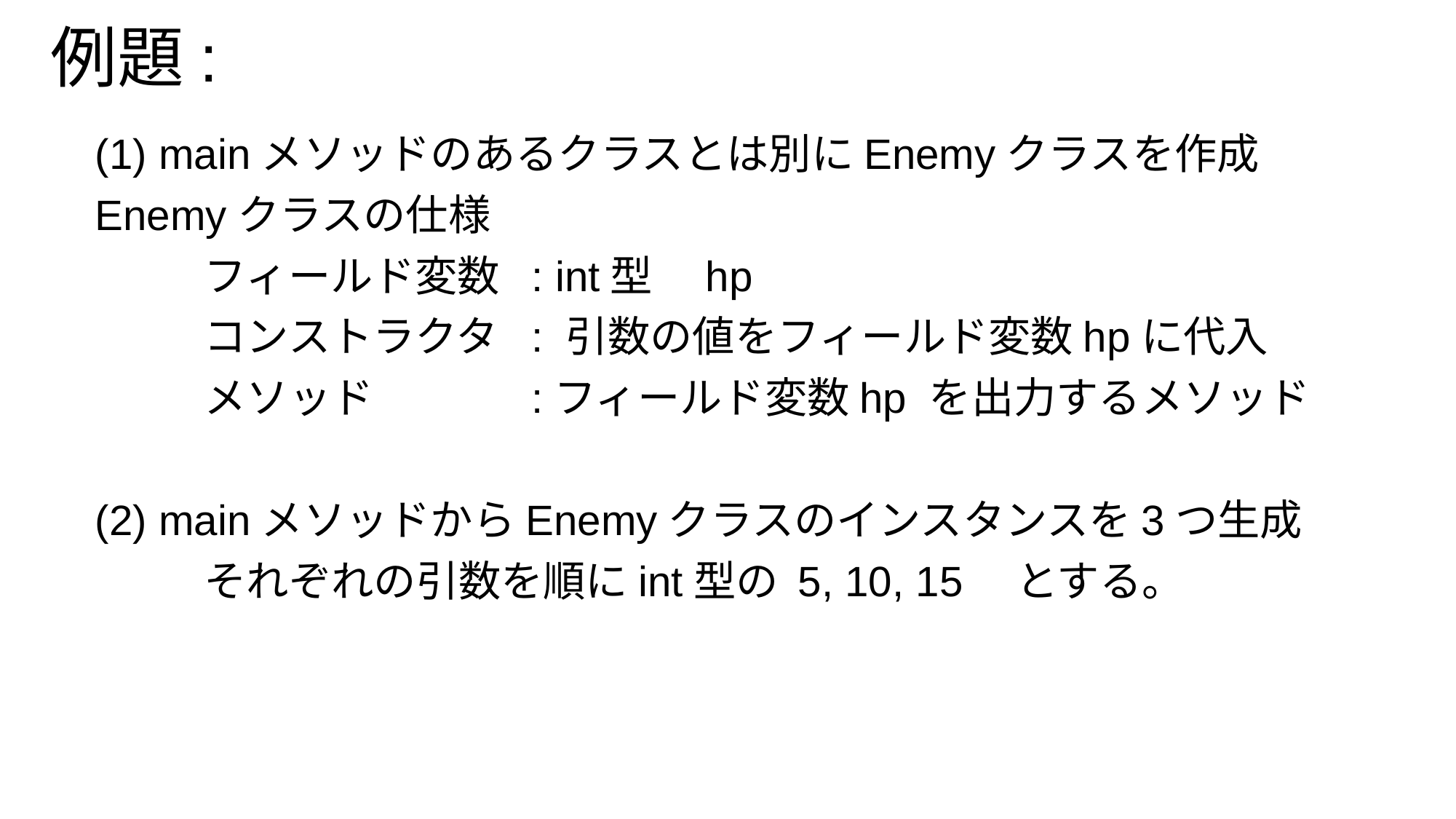

# 例題:
(1) mainメソッドのあるクラスとは別にEnemyクラスを作成
Enemyクラスの仕様
	フィールド変数	: int型　hp
	コンストラクタ	: 引数の値をフィールド変数hpに代入
	メソッド		:フィールド変数hp を出力するメソッド

(2) mainメソッドからEnemyクラスのインスタンスを3つ生成
	それぞれの引数を順にint型の 5, 10, 15　とする。